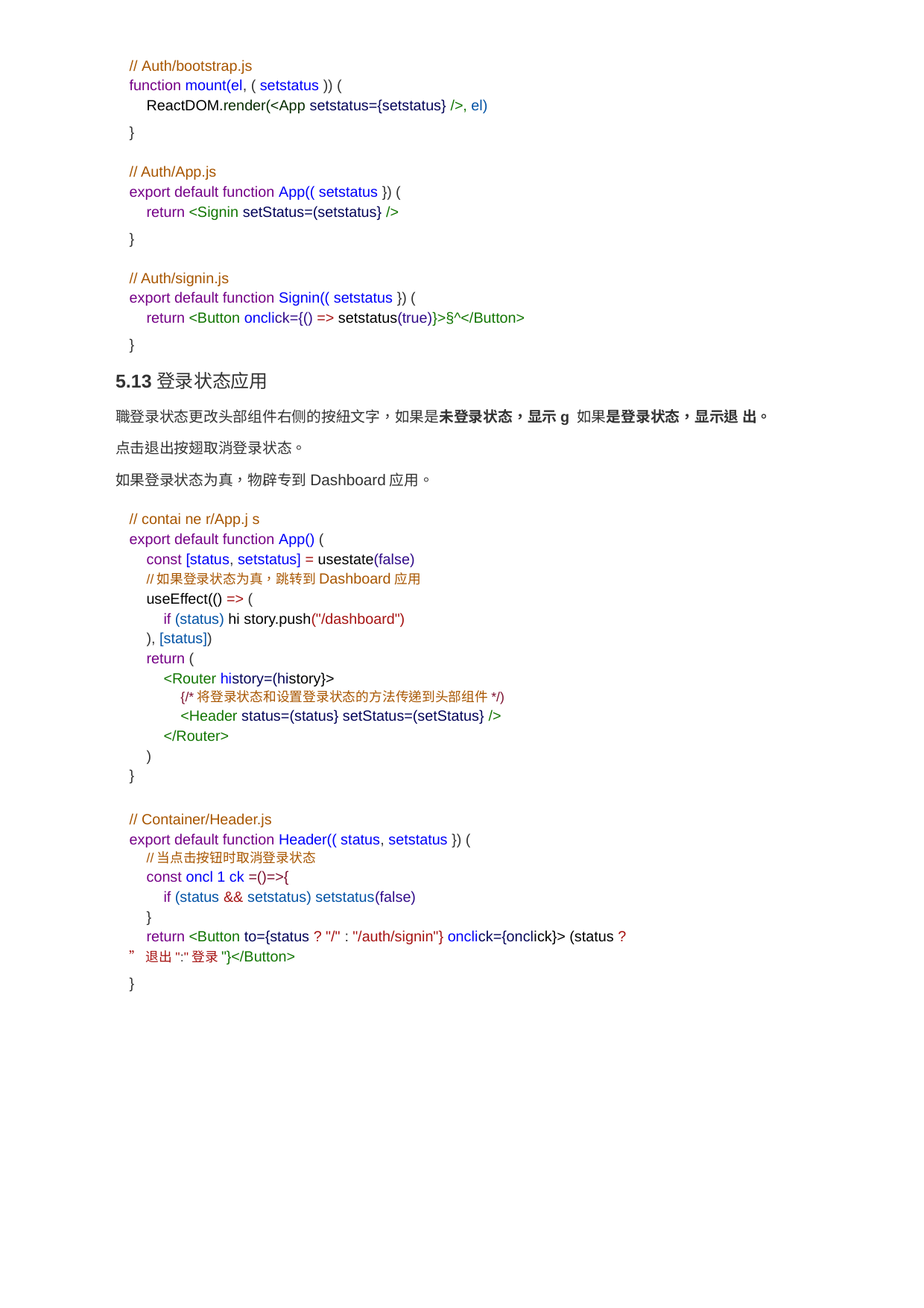

// Auth/bootstrap.js
function mount(el, ( setstatus )) (
ReactDOM.render(<App setstatus={setstatus} />, el)
}
// Auth/App.js
export default function App(( setstatus }) (
return <Signin setStatus=(setstatus} />
}
// Auth/signin.js
export default function Signin(( setstatus }) (
return <Button onclick={() => setstatus(true)}>§^</Button>
}
5.13登录状态应用
職登录状态更改头部组件右侧的按紐文字，如果是未登录状态，显示g 如果是登录状态，显示退 出。
点击退出按翅取消登录状态。
如果登录状态为真，物辟专到Dashboard应用。
// contai ne r/App.j s
export default function App() (
const [status, setstatus] = usestate(false)
//如果登录状态为真，跳转到Dashboard应用
useEffect(() => (
if (status) hi story.push("/dashboard")
), [status])
return (
<Router history=(history}>
{/*将登录状态和设置登录状态的方法传递到头部组件*/)
<Header status=(status} setStatus=(setStatus} />
</Router>
)
}
// Container/Header.js
export default function Header(( status, setstatus }) (
//当点击按钮时取消登录状态
const oncl 1 ck =()=>{
if (status && setstatus) setstatus(false)
}
return <Button to={status ? "/" : "/auth/signin"} onclick={onclick}> (status ?
”退出":"登录"}</Button>
}